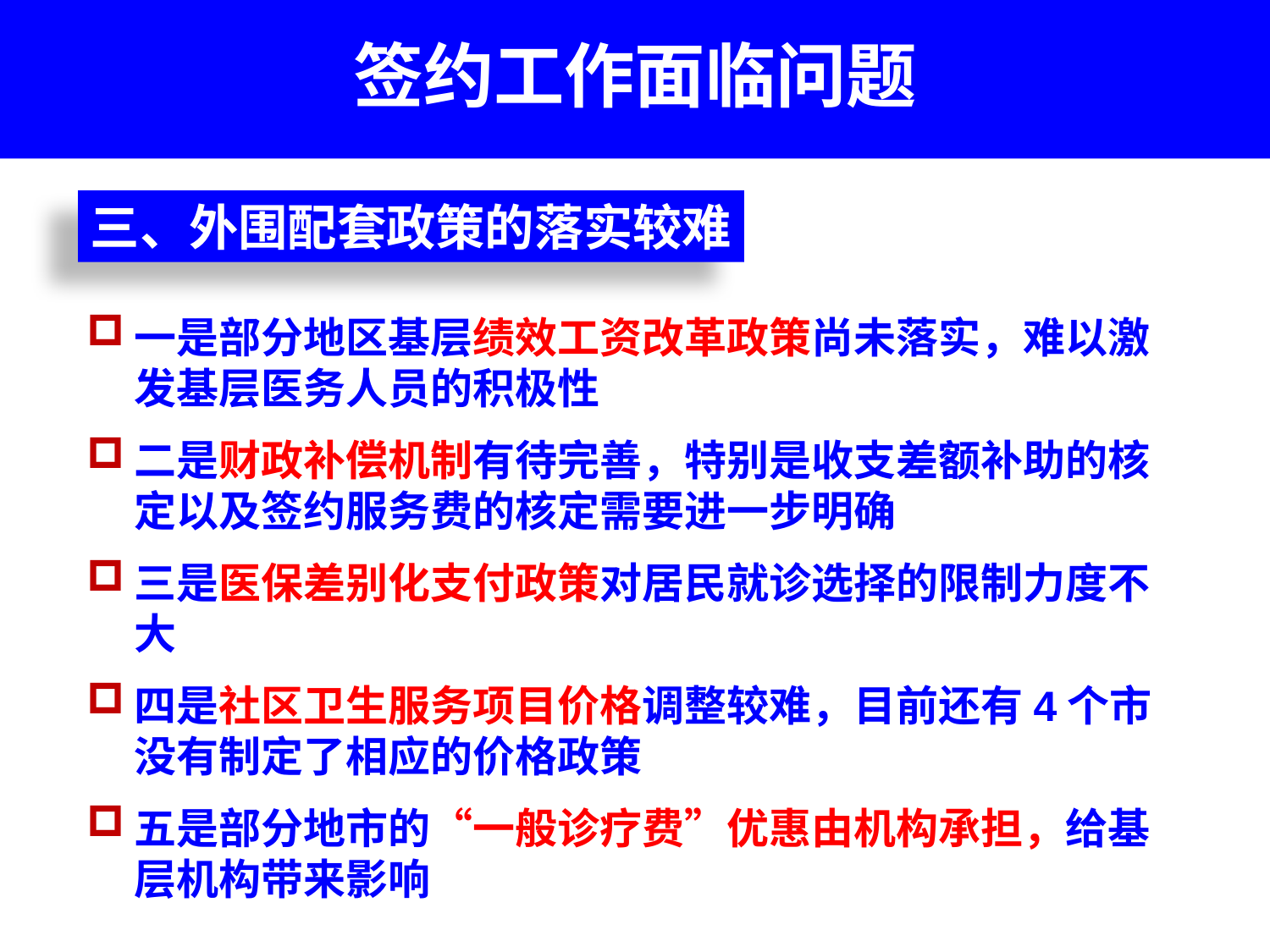

# 签约工作面临问题
三、外围配套政策的落实较难
一是部分地区基层绩效工资改革政策尚未落实，难以激发基层医务人员的积极性
二是财政补偿机制有待完善，特别是收支差额补助的核定以及签约服务费的核定需要进一步明确
三是医保差别化支付政策对居民就诊选择的限制力度不大
四是社区卫生服务项目价格调整较难，目前还有4个市没有制定了相应的价格政策
五是部分地市的“一般诊疗费”优惠由机构承担，给基层机构带来影响